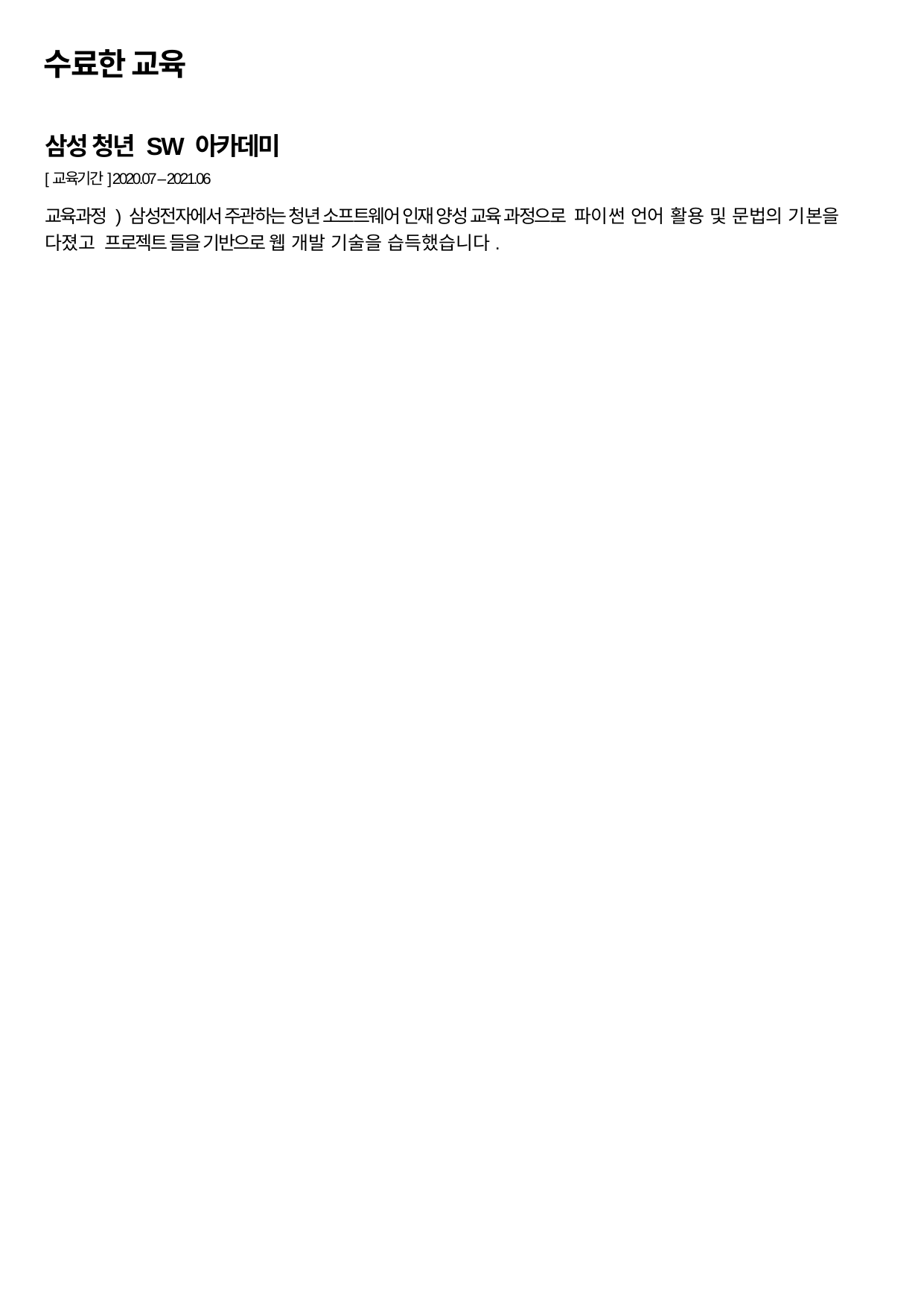

수료한 교육
삼성 청년 SW 아카데미
[교육기간] 2020.07 – 2021.06
교육과정 ) 삼성전자에서 주관하는 청년 소프트웨어 인재 양성 교육 과정으로  파이썬 언어 활용 및 문법의 기본을 다졌고  프로젝트 들을 기반으로 웹 개발 기술을 습득했습니다.